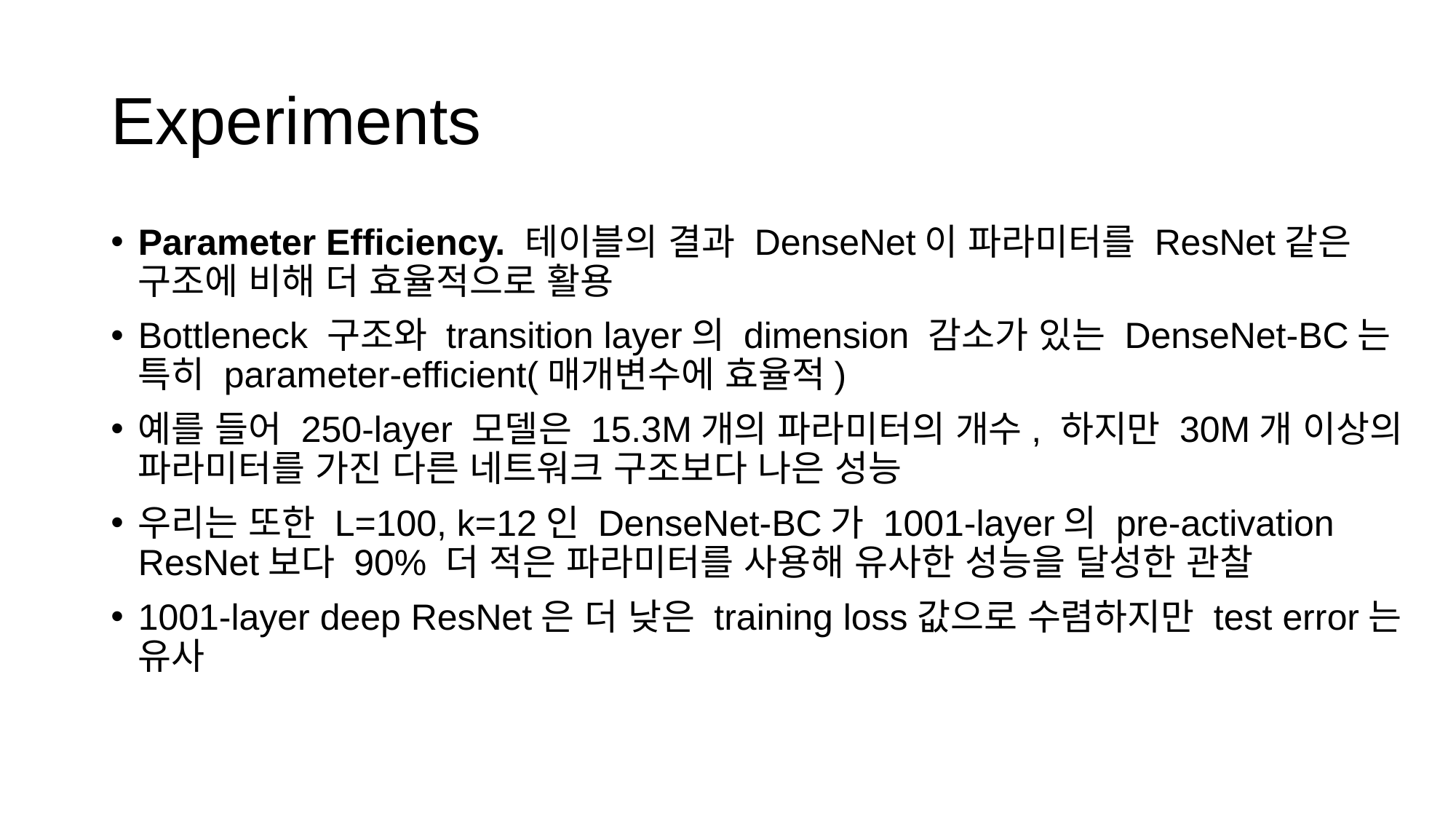

# Experiments
Parameter Efficiency. 테이블의 결과 DenseNet이 파라미터를 ResNet같은 구조에 비해 더 효율적으로 활용
Bottleneck 구조와 transition layer의 dimension 감소가 있는 DenseNet-BC는 특히 parameter-efficient(매개변수에 효율적)
예를 들어 250-layer 모델은 15.3M개의 파라미터의 개수, 하지만 30M개 이상의 파라미터를 가진 다른 네트워크 구조보다 나은 성능
우리는 또한 L=100, k=12인 DenseNet-BC가 1001-layer의 pre-activation ResNet보다 90% 더 적은 파라미터를 사용해 유사한 성능을 달성한 관찰
1001-layer deep ResNet은 더 낮은 training loss값으로 수렴하지만 test error는 유사